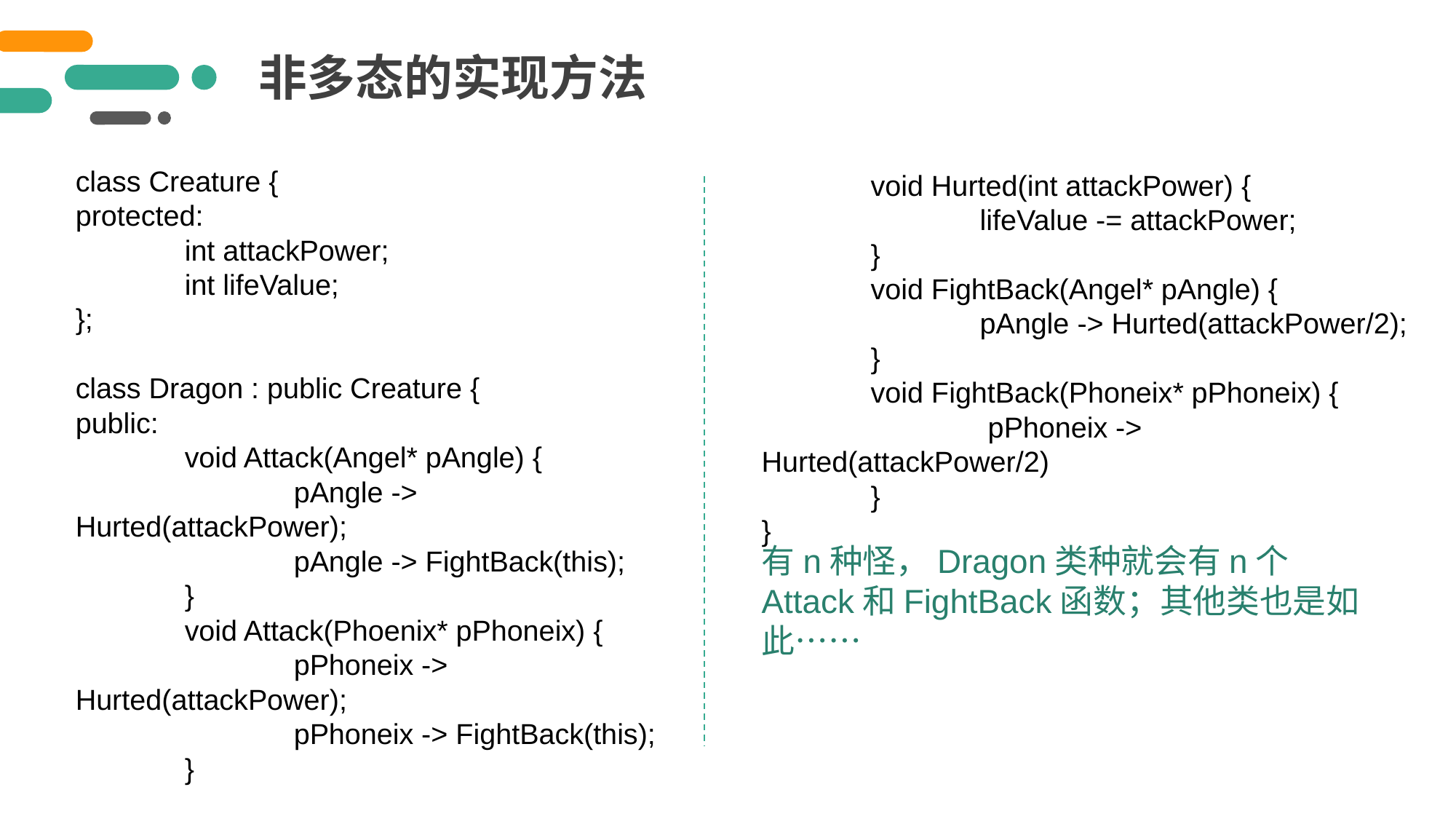

非多态的实现方法
class Creature {
protected:
	int attackPower;
	int lifeValue;
};

class Dragon : public Creature {
public:
	void Attack(Angel* pAngle) {
		pAngle -> Hurted(attackPower);
		pAngle -> FightBack(this);
	}
	void Attack(Phoenix* pPhoneix) {
		pPhoneix -> Hurted(attackPower);
		pPhoneix -> FightBack(this);
	}
	void Hurted(int attackPower) {
		lifeValue -= attackPower;
	}
	void FightBack(Angel* pAngle) {
		pAngle -> Hurted(attackPower/2);
	}
	void FightBack(Phoneix* pPhoneix) {
		 pPhoneix -> Hurted(attackPower/2)
	}
}
有n种怪，Dragon类种就会有n个Attack和FightBack函数；其他类也是如此……